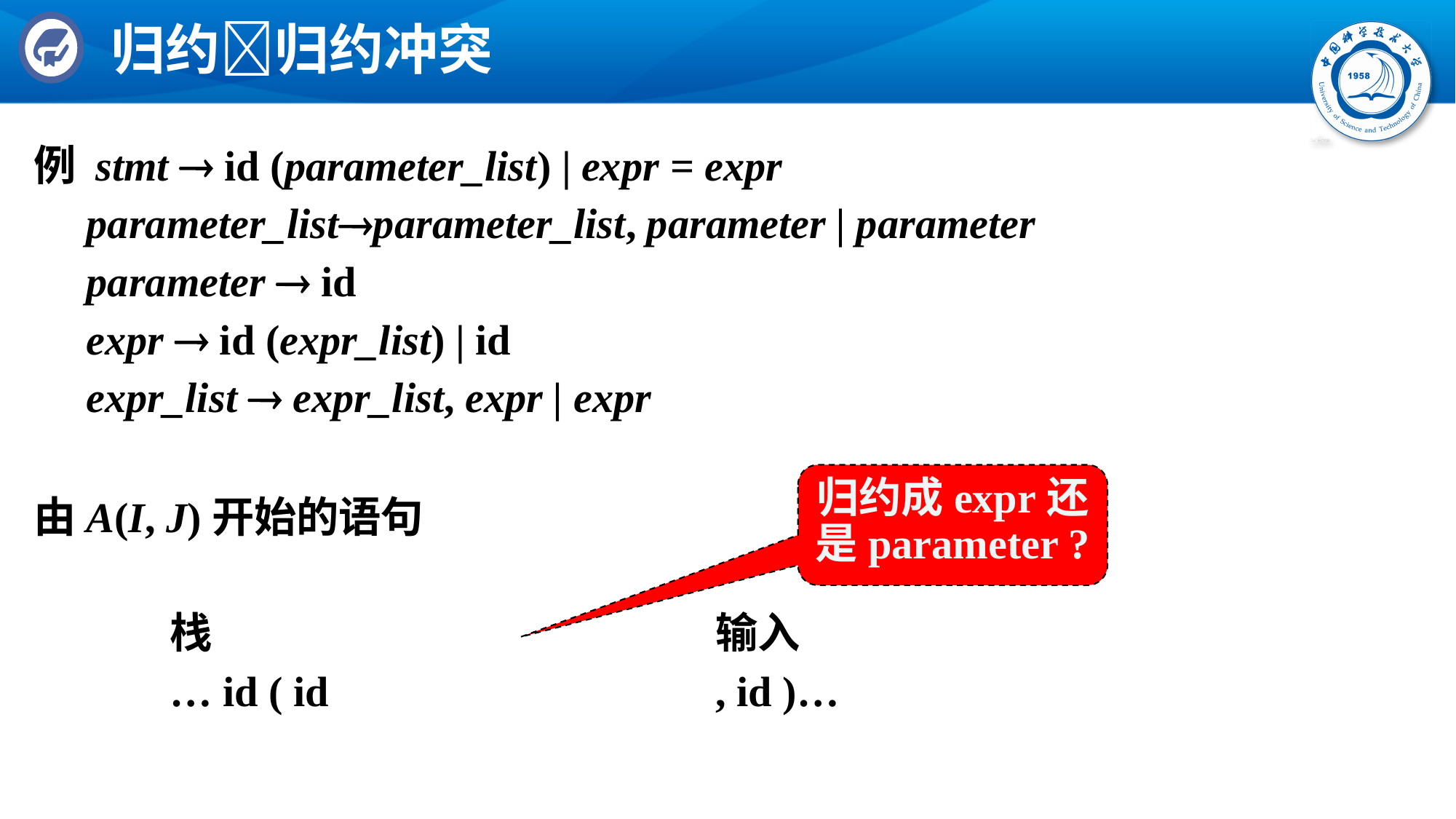

# 归约−归约冲突
例 stmt → id (parameter_list) | expr = expr
     parameter_list→parameter_list, parameter | parameter
     parameter → id
     expr → id (expr_list) | id
     expr_list → expr_list, expr | expr

由A(I, J)开始的语句

		栈					输入
		… id ( id				, id )…
归约成expr还
是parameter ?